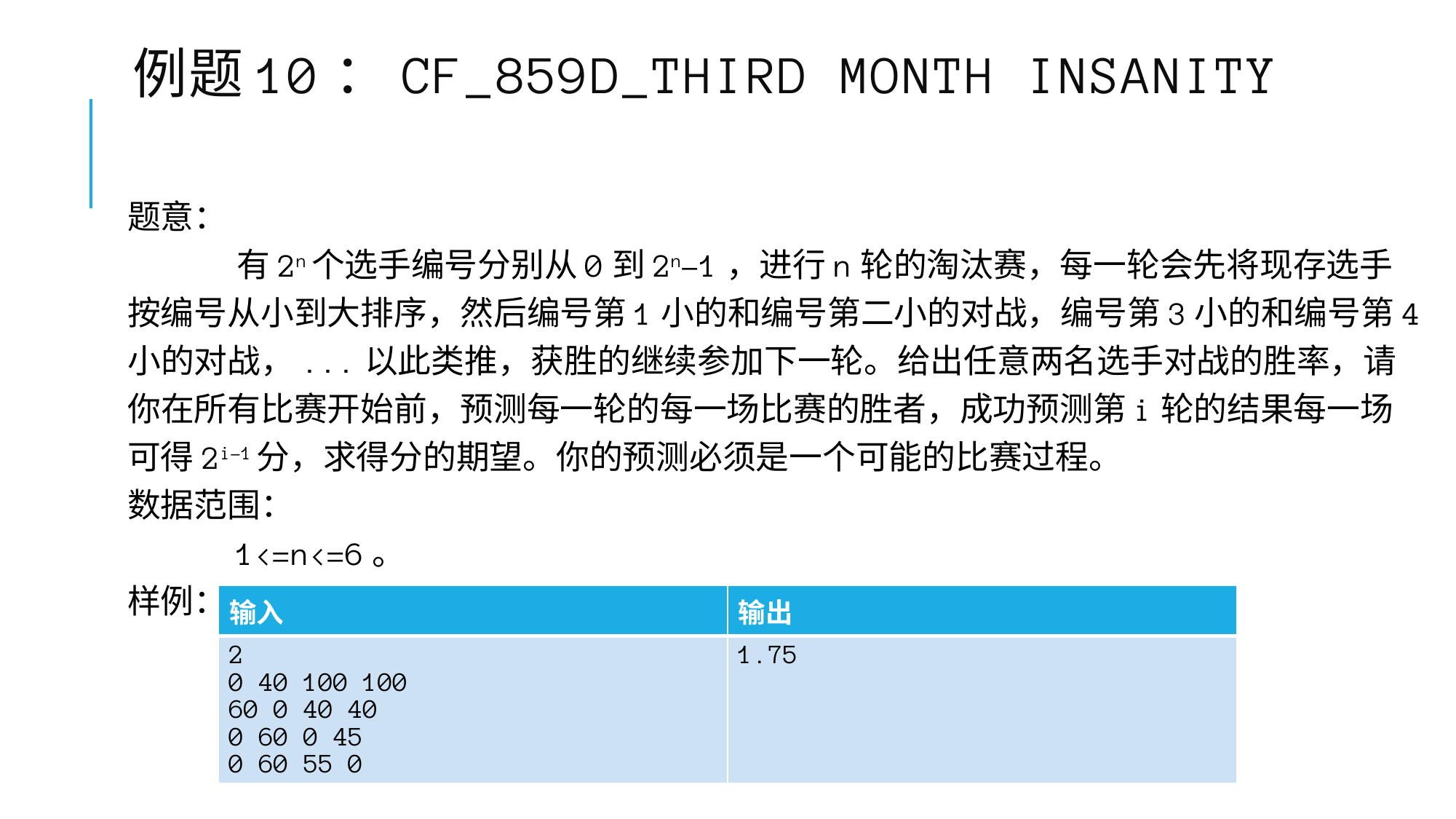

# 例题10：cf_859D_Third Month Insanity
题意：
	有2n个选手编号分别从0到2n-1，进行n轮的淘汰赛，每一轮会先将现存选手按编号从小到大排序，然后编号第1小的和编号第二小的对战，编号第3小的和编号第4小的对战，...以此类推，获胜的继续参加下一轮。给出任意两名选手对战的胜率，请你在所有比赛开始前，预测每一轮的每一场比赛的胜者，成功预测第i轮的结果每一场可得2i-1分，求得分的期望。你的预测必须是一个可能的比赛过程。
数据范围：
	1<=n<=6。
样例：
| 输入 | 输出 |
| --- | --- |
| 2 0 40 100 100 60 0 40 40 0 60 0 45 0 60 55 0 | 1.75 |